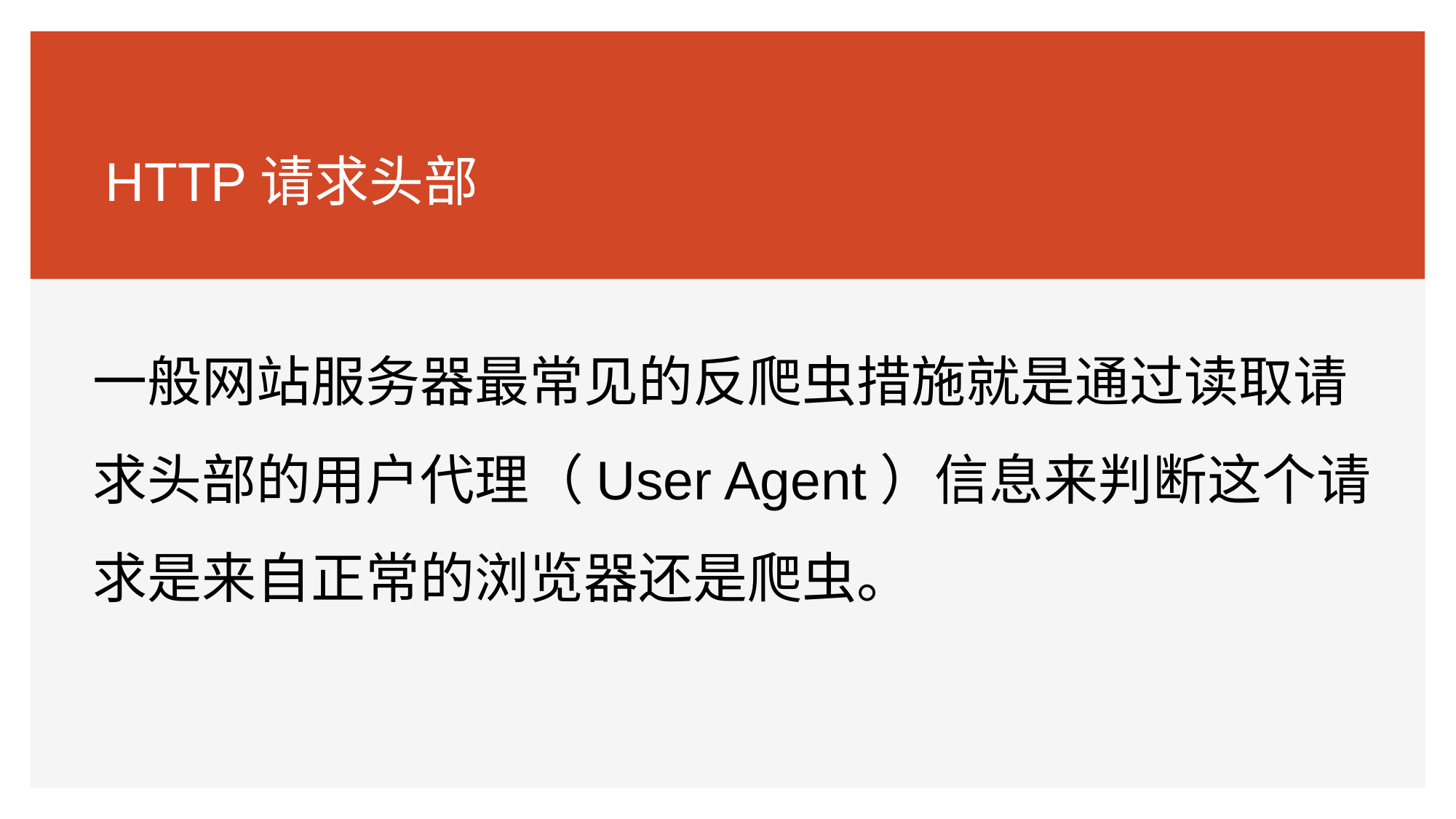

HTTP请求头部
# 一般网站服务器最常见的反爬虫措施就是通过读取请求头部的用户代理（User Agent）信息来判断这个请求是来自正常的浏览器还是爬虫。